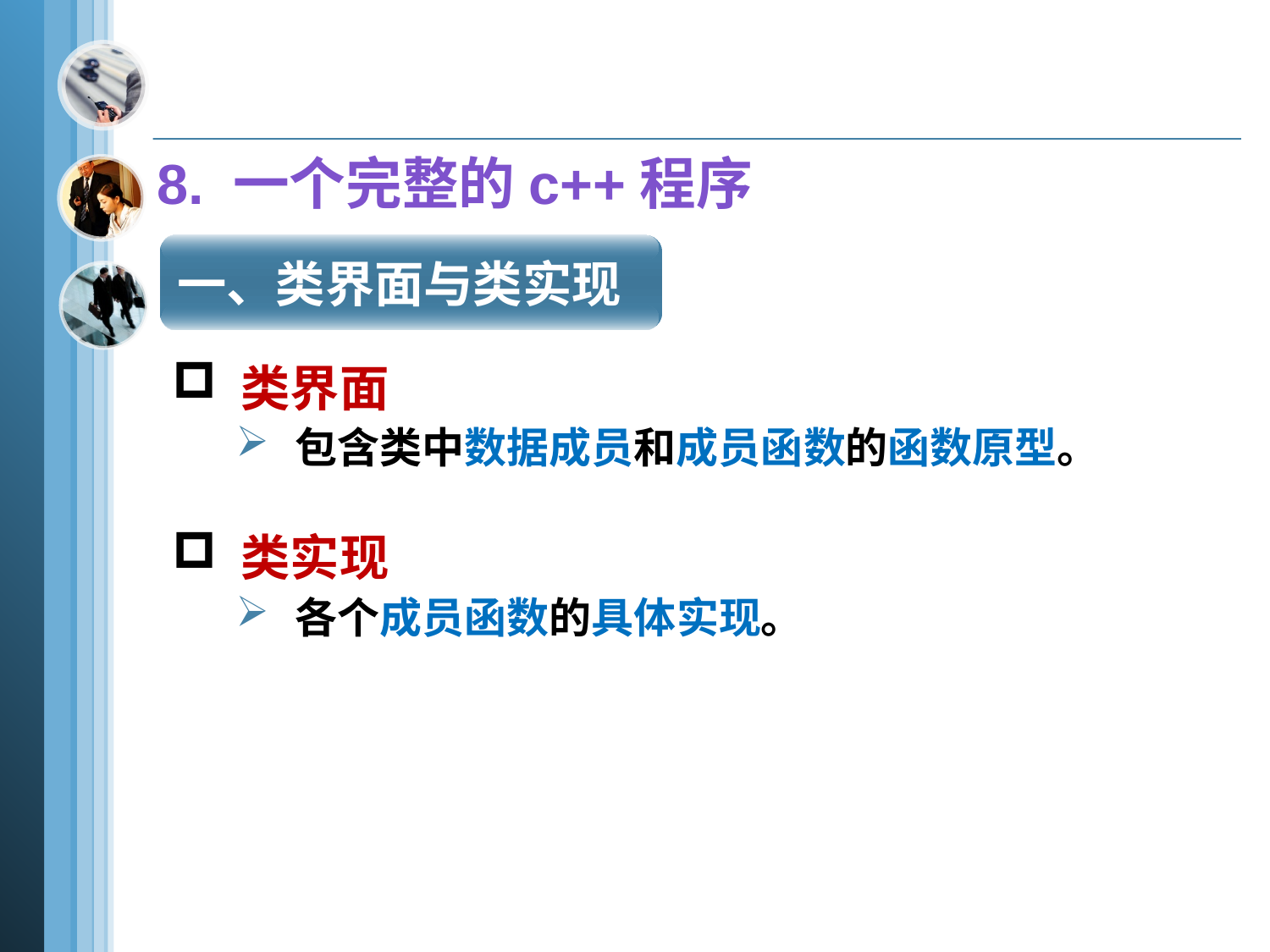

8. 一个完整的c++程序

一、类界面与类实现

 类界面
 包含类中数据成员和成员函数的函数原型。
 类实现
 各个成员函数的具体实现。